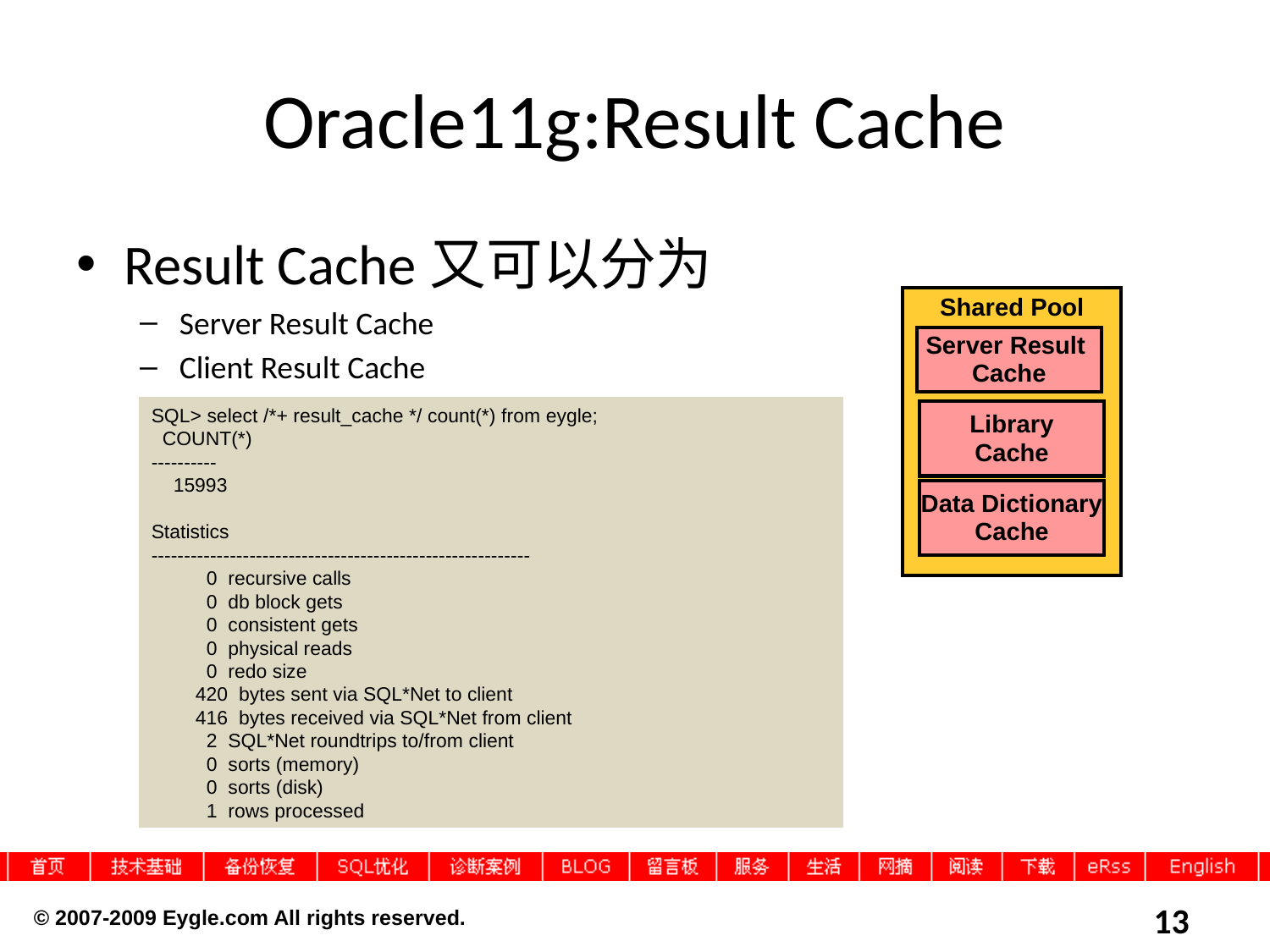

# Oracle11g:Result Cache
Result Cache又可以分为
Server Result Cache
Client Result Cache
Shared Pool

Server Result
Cache
SQL> select /*+ result_cache */ count(*) from eygle;
  COUNT(*)
----------
    15993

Statistics
----------------------------------------------------------
          0  recursive calls
          0  db block gets
          0  consistent gets
          0  physical reads
          0  redo size
        420  bytes sent via SQL*Net to client
        416  bytes received via SQL*Net from client
          2  SQL*Net roundtrips to/from client
          0  sorts (memory)
          0  sorts (disk)
          1  rows processed
Library
Cache
Data Dictionary
Cache